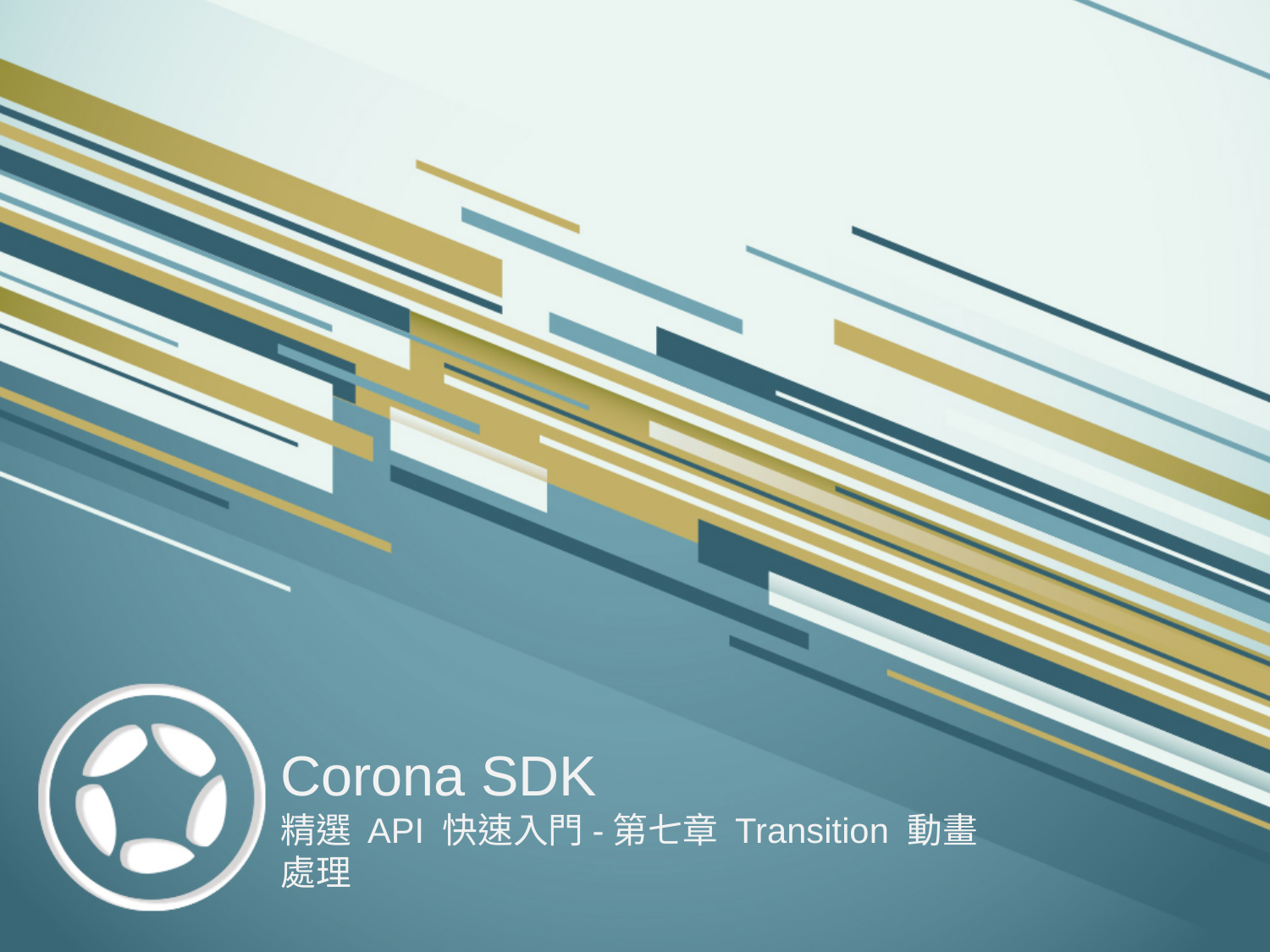

# Corona SDK 精選 API 快速入門-第七章 Transition 動畫處理